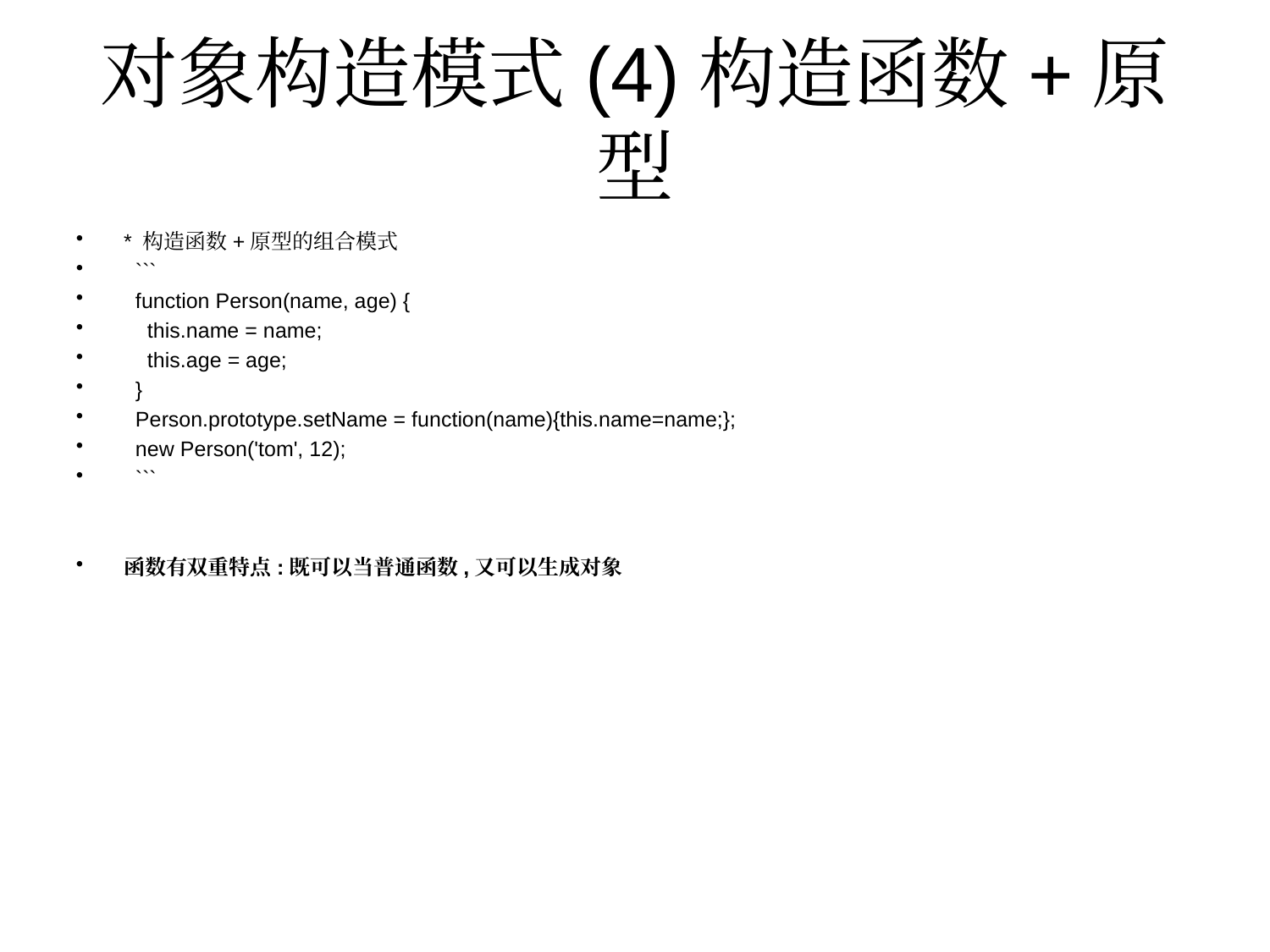

# 对象构造模式(4)构造函数+原型
* 构造函数+原型的组合模式
  ```
  function Person(name, age) {
    this.name = name;
    this.age = age;
  }
  Person.prototype.setName = function(name){this.name=name;};
  new Person('tom', 12);
  ```

函数有双重特点:既可以当普通函数,又可以生成对象